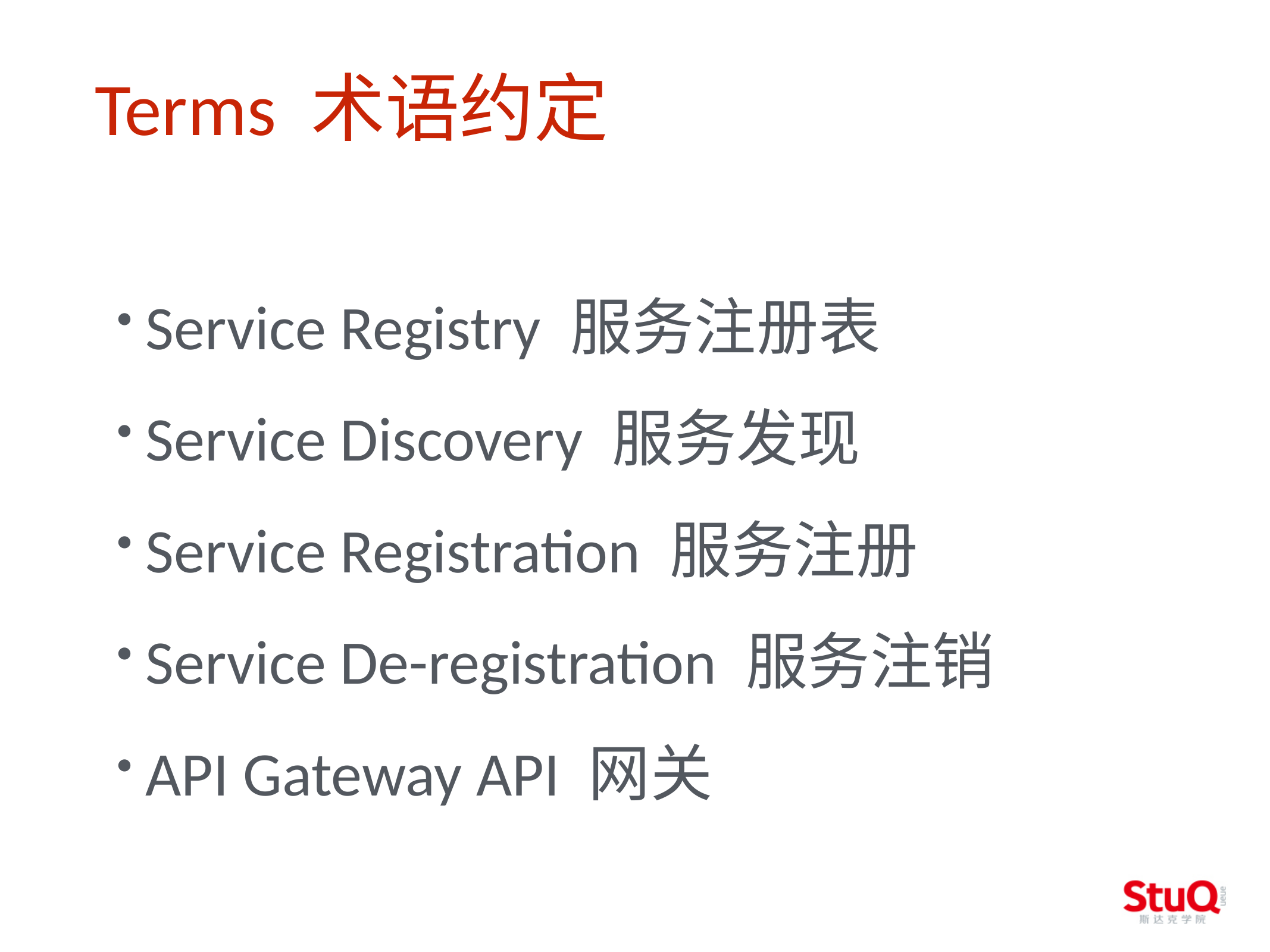

Terms 术语约定
Service Registry 服务注册表
Service Discovery 服务发现
Service Registration 服务注册
Service De-registration 服务注销
API Gateway API 网关